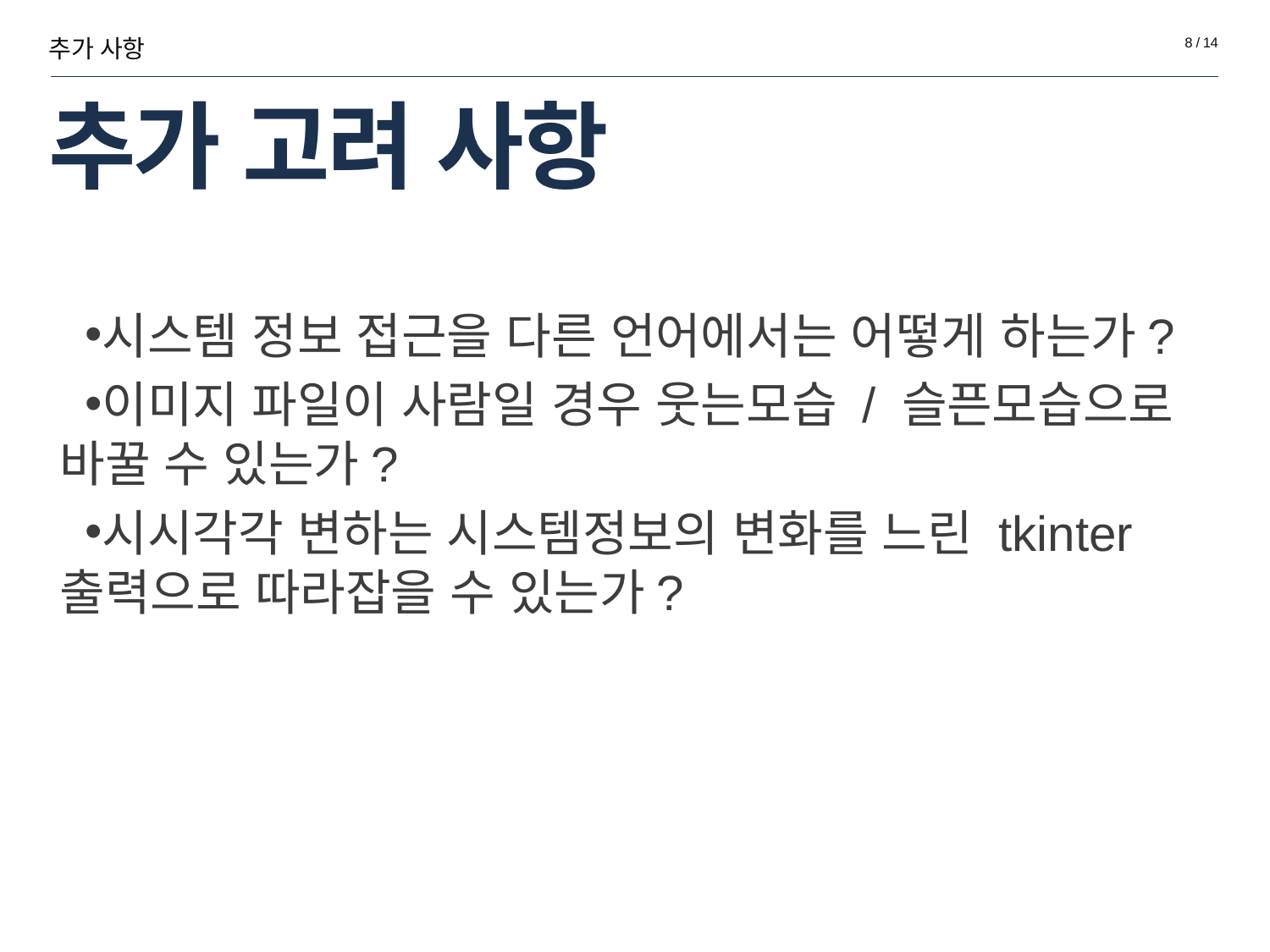

추가 사항
8 / 14
# 추가 고려 사항
시스템 정보 접근을 다른 언어에서는 어떻게 하는가?
이미지 파일이 사람일 경우 웃는모습 / 슬픈모습으로 바꿀 수 있는가?
시시각각 변하는 시스템정보의 변화를 느린 tkinter 출력으로 따라잡을 수 있는가?